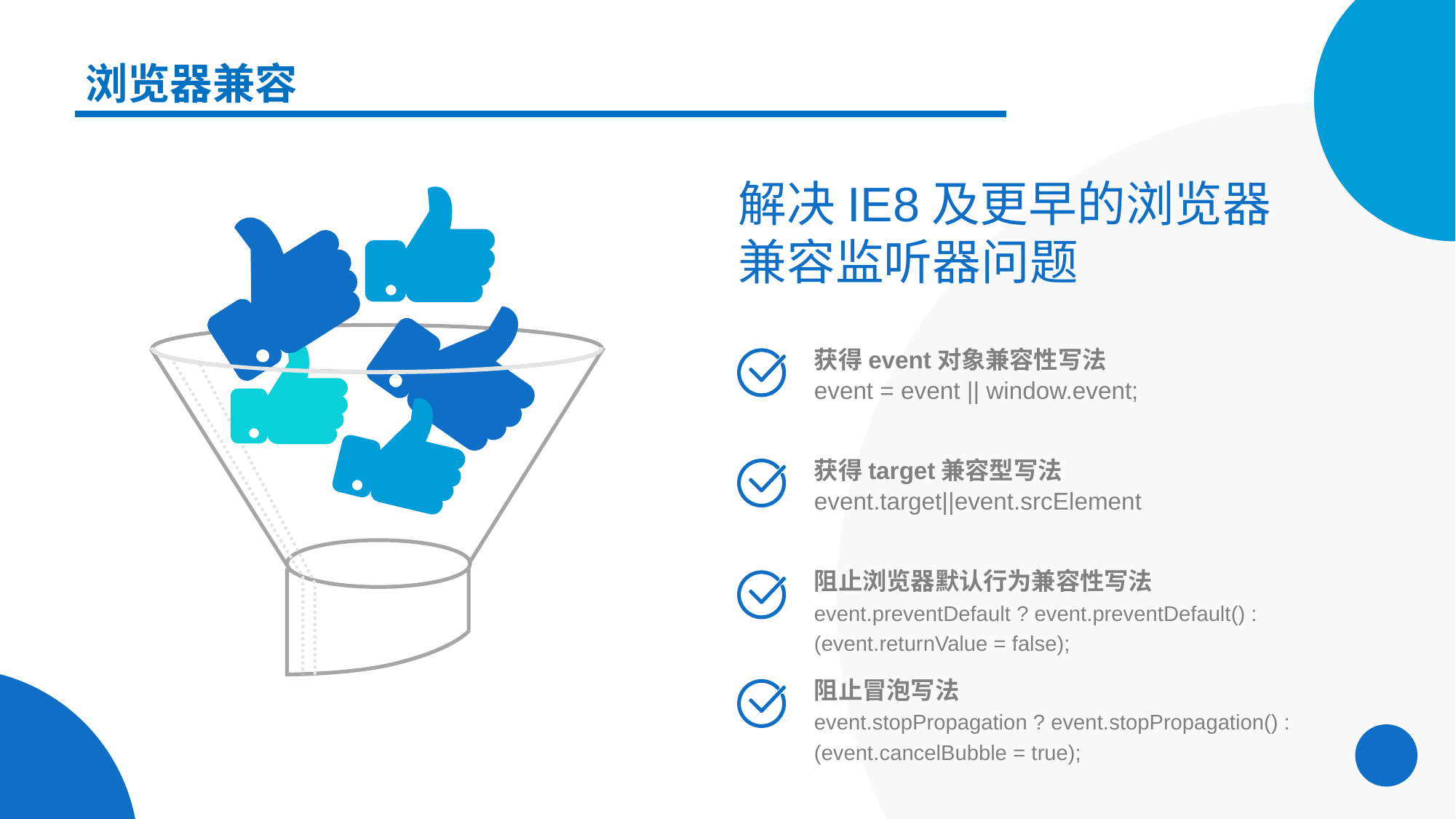

浏览器兼容
解决IE8及更早的浏览器兼容监听器问题

获得event对象兼容性写法
event = event || window.event;

获得target兼容型写法
event.target||event.srcElement

阻止浏览器默认行为兼容性写法
event.preventDefault ? event.preventDefault() : (event.returnValue = false);

阻止冒泡写法
event.stopPropagation ? event.stopPropagation() : (event.cancelBubble = true);